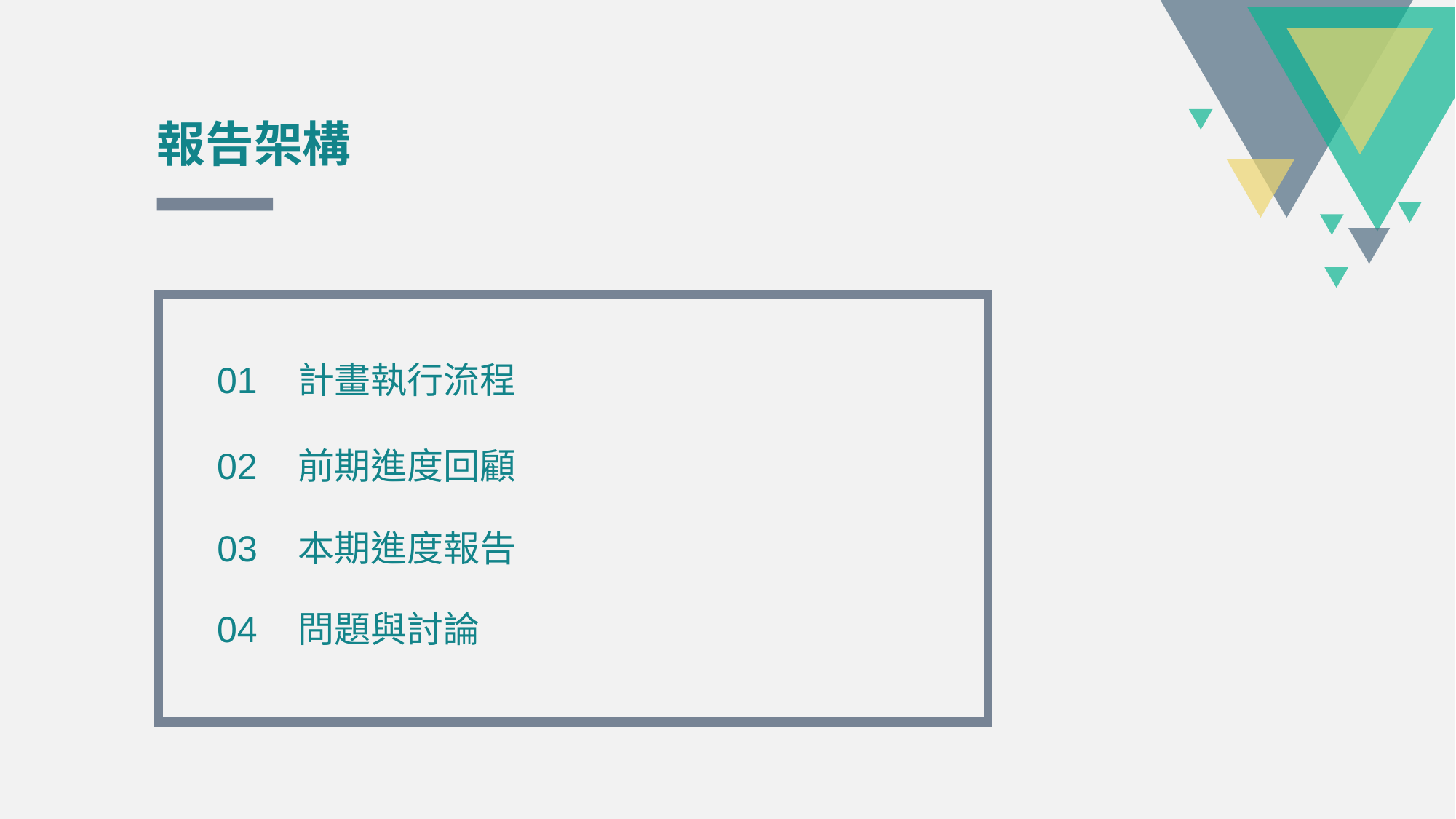

報告架構

計畫執行流程
01
02
前期進度回顧
03
本期進度報告
問題與討論
04